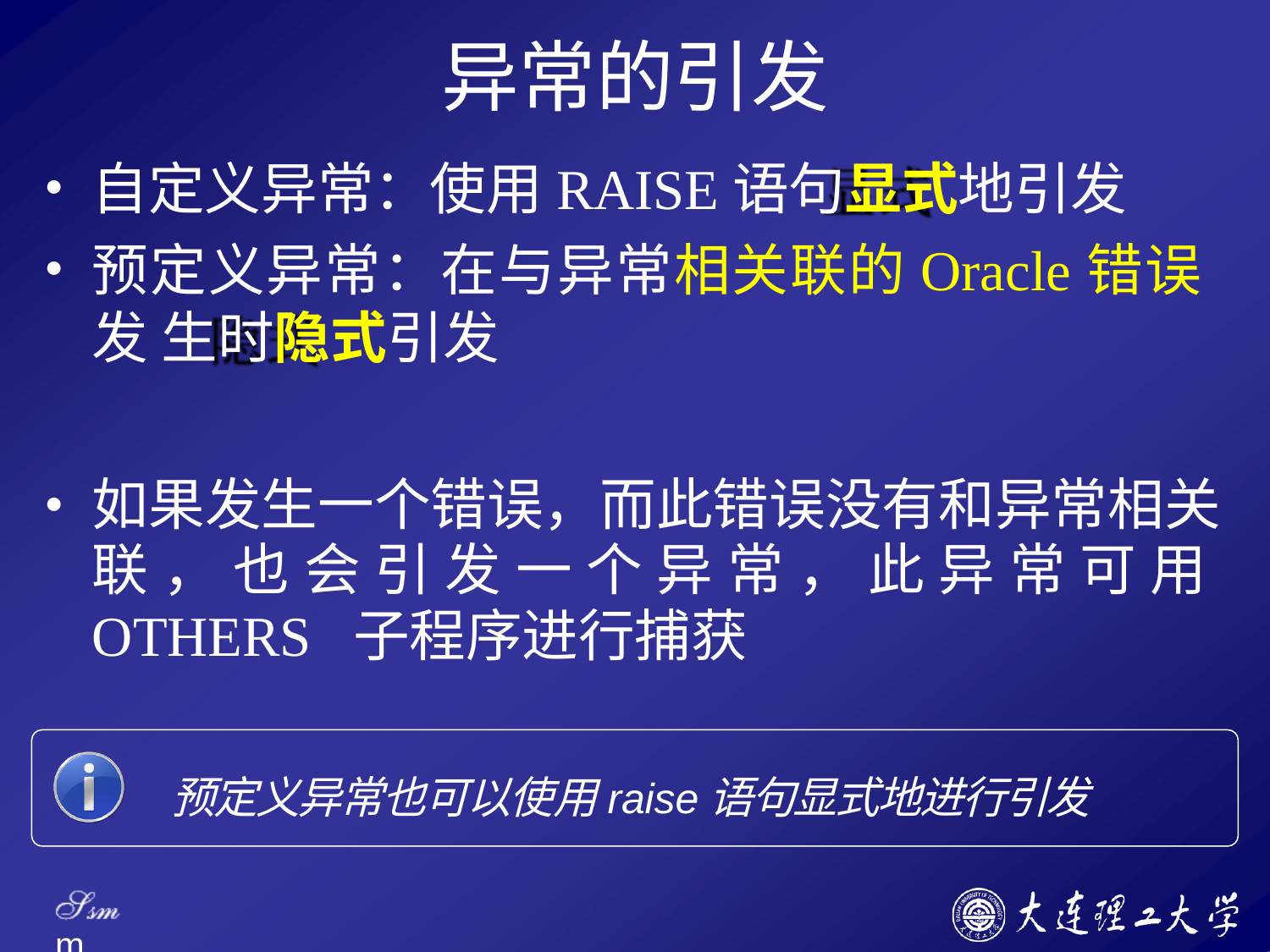

# 异常的引发

自定义异常：使用RAISE语句显式地引发
预定义异常：在与异常相关联的Oracle错误发 生时隐式引发

如果发生一个错误，而此错误没有和异常相关 联，也会引发一个异常，此异常可用OTHERS  子程序进行捕获

预定义异常也可以使用raise语句显式地进行引发

Ssm